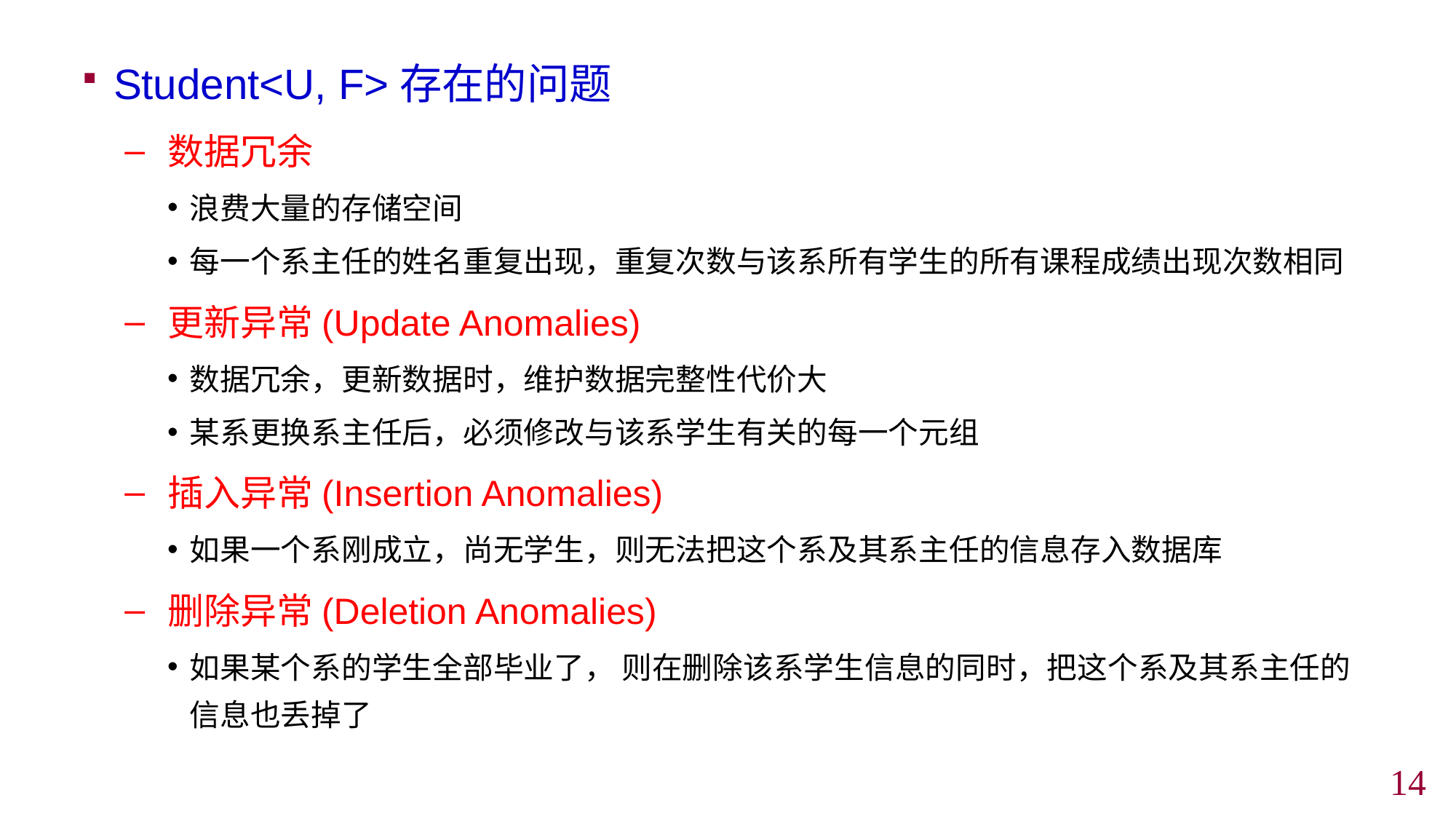

Student<U, F>存在的问题
数据冗余
浪费大量的存储空间
每一个系主任的姓名重复出现，重复次数与该系所有学生的所有课程成绩出现次数相同
更新异常(Update Anomalies)
数据冗余，更新数据时，维护数据完整性代价大
某系更换系主任后，必须修改与该系学生有关的每一个元组
插入异常(Insertion Anomalies)
如果一个系刚成立，尚无学生，则无法把这个系及其系主任的信息存入数据库
删除异常(Deletion Anomalies)
如果某个系的学生全部毕业了， 则在删除该系学生信息的同时，把这个系及其系主任的信息也丢掉了
14